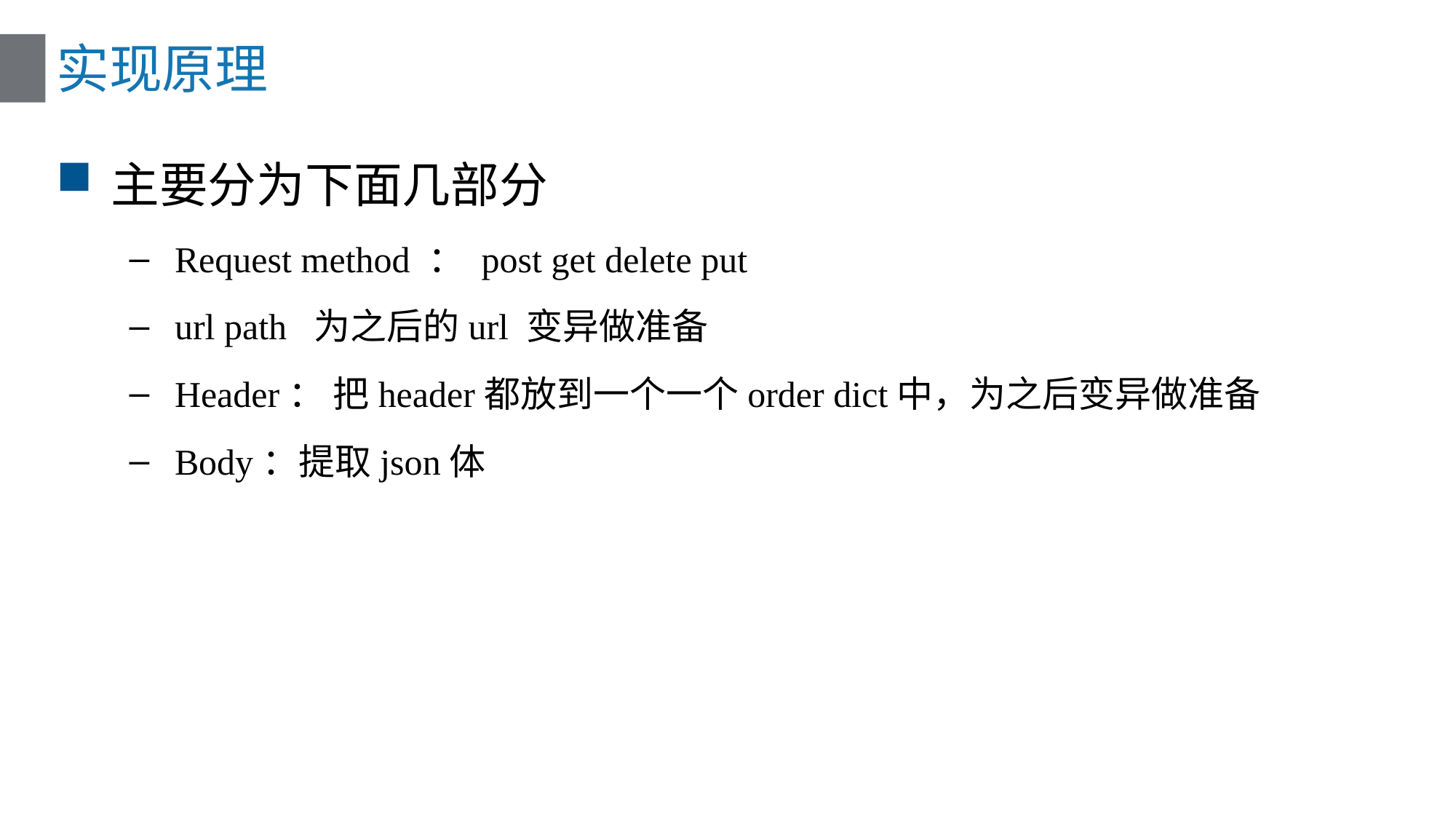

# 实现原理
主要分为下面几部分
Request method ： post get delete put
url path  为之后的url 变异做准备
Header： 把header都放到一个一个order dict中，为之后变异做准备
Body：提取json体